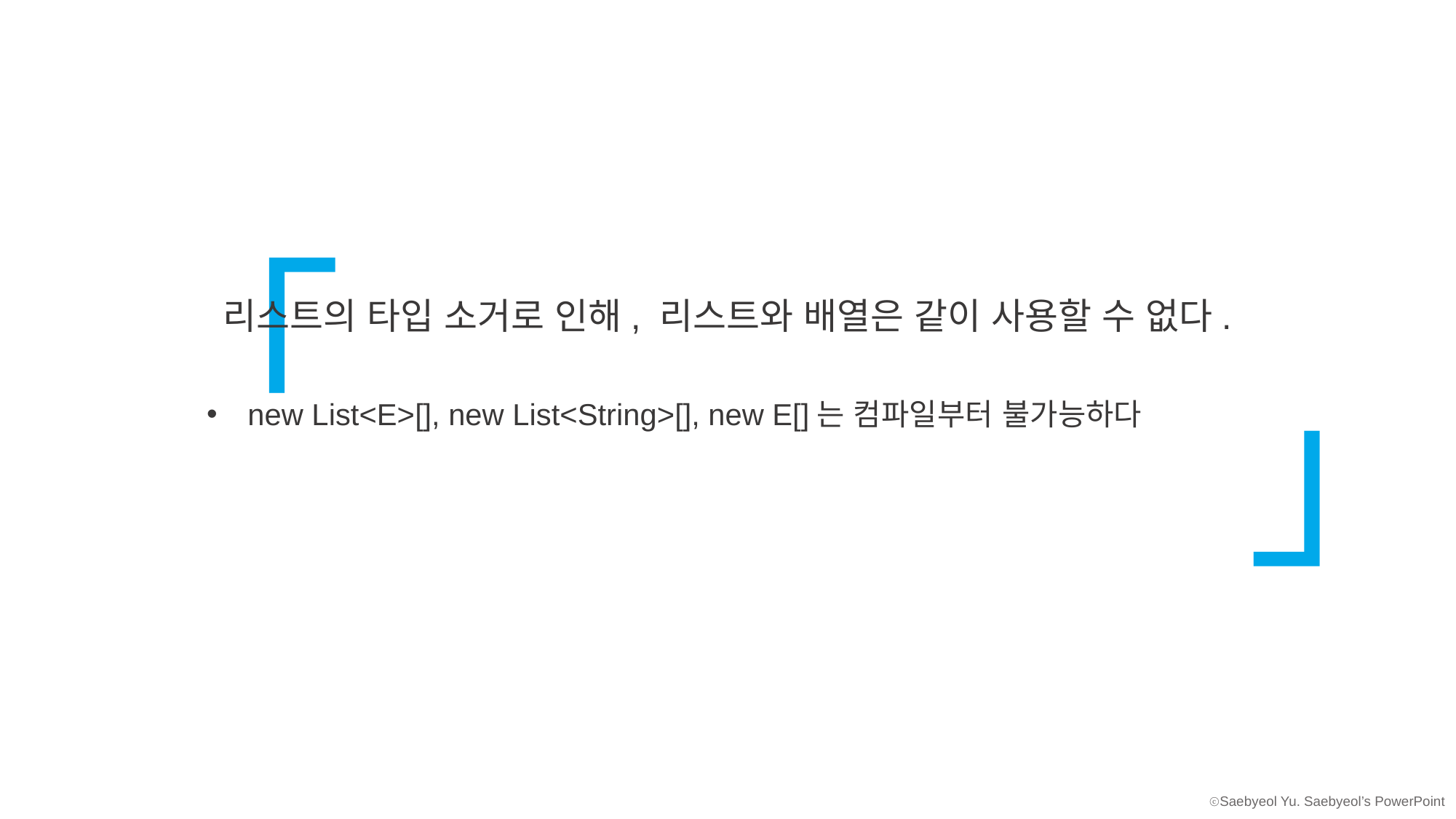

「
」
리스트의 타입 소거로 인해, 리스트와 배열은 같이 사용할 수 없다.
new List<E>[], new List<String>[], new E[]는 컴파일부터 불가능하다